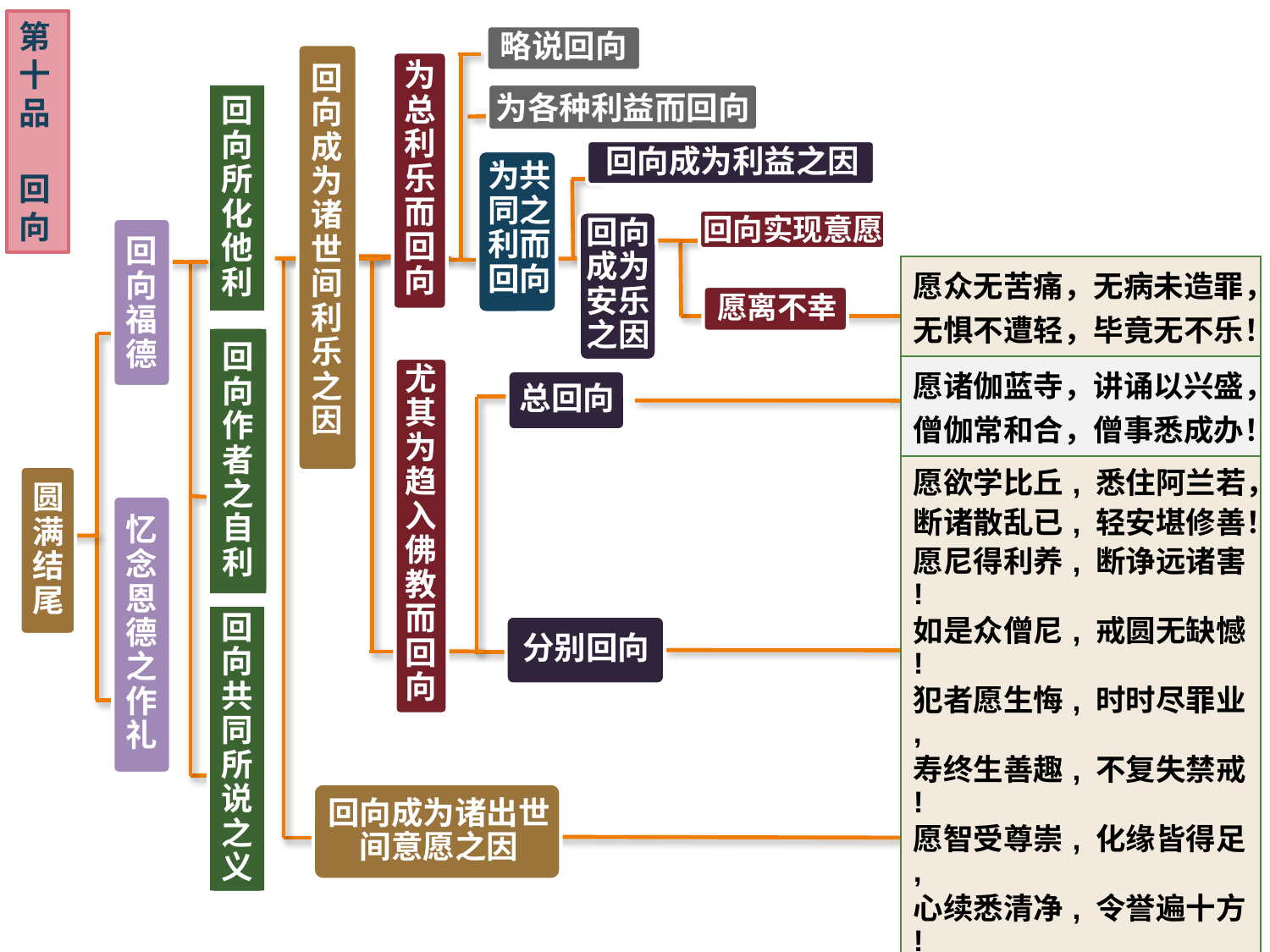

第
十
品

回
向

略说回向

回向成为诸世间利乐之因
为总利乐而回向

回向所化他利

为各种利益而回向

回向成为利益之因

为共同之利而回向

回向实现意愿

回向成为安乐之因

回向福德

| 愿众无苦痛，无病未造罪，无惧不遭轻，毕竟无不乐！ |
| --- |
| 愿诸伽蓝寺，讲诵以兴盛， 僧伽常和合，僧事悉成办！ |
| 愿欲学比丘, 悉住阿兰若， 断诸散乱已, 轻安堪修善！愿尼得利养, 断诤远诸害 ! 如是众僧尼, 戒圆无缺憾 ! 犯者愿生悔, 时时尽罪业 , 寿终生善趣, 不复失禁戒 ! 愿智受尊崇, 化缘皆得足 , 心续悉清净, 令誉遍十方 ! 愿离恶趣苦, 以及诸艰困 , 复以胜天身, 迅速成正觉 ! 愿诸有情众, 殷勤供诸佛， 依佛无边福, 恒常获安乐 ! |
| 菩萨愿如意, 成办众生利! 有情愿悉得, 怙住慈护念! 独觉声闻众, 愿获涅槃乐! |
愿离不幸

回向作者之自利
尤其为趋入佛教而回向

总回向

圆满结尾
忆念恩德之作礼

回向共同所说之义

分别回向

回向成为诸出世间意愿之因